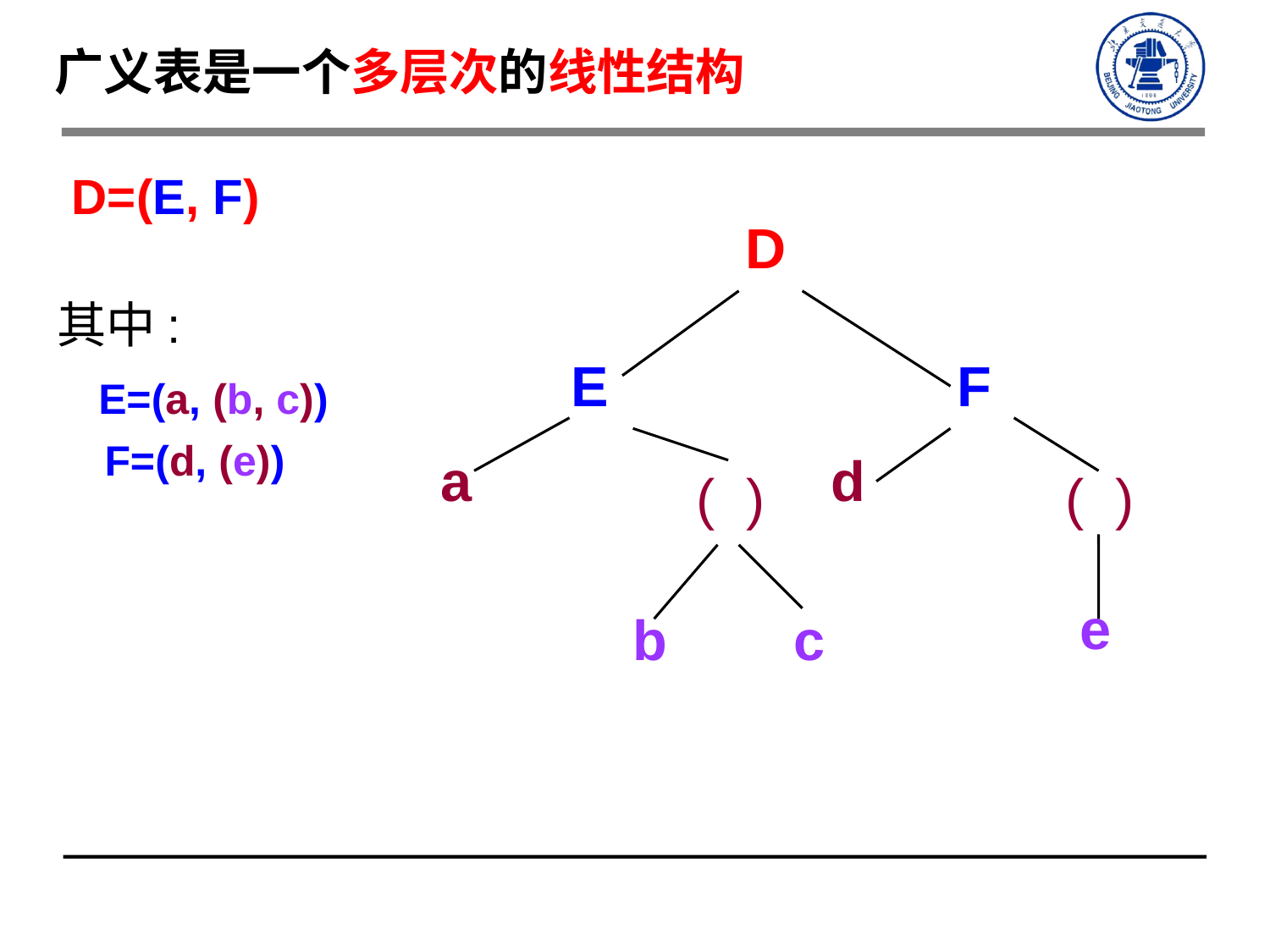

广义表是一个多层次的线性结构
D=(E, F)
D
其中:
   E=(a, (b, c))
    F=(d, (e))

E
F

a
d
(  )
(  )

e
b
c